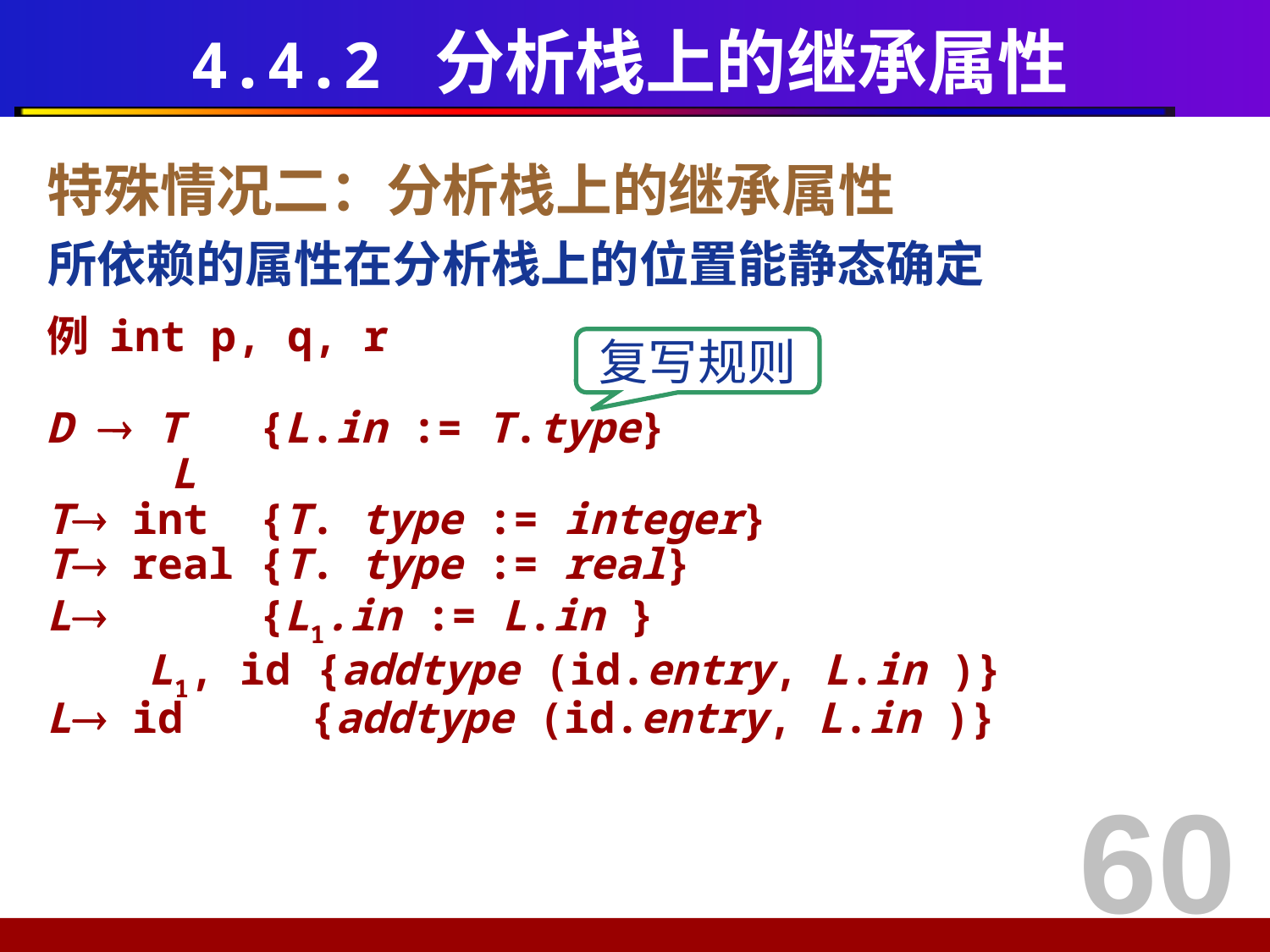

# 4.4.2 分析栈上的继承属性
特殊情况二：分析栈上的继承属性

例 int p, q, r

D → T   {L.in := T.type}
	   L
T→ int  {T. type := integer}
T→ real {T. type := real}
L→      {L1.in := L.in }
    L1, id {addtype (id.entry, L.in )}
L→ id     {addtype (id.entry, L.in )}
所依赖的属性在分析栈上的位置能静态确定
复写规则
60